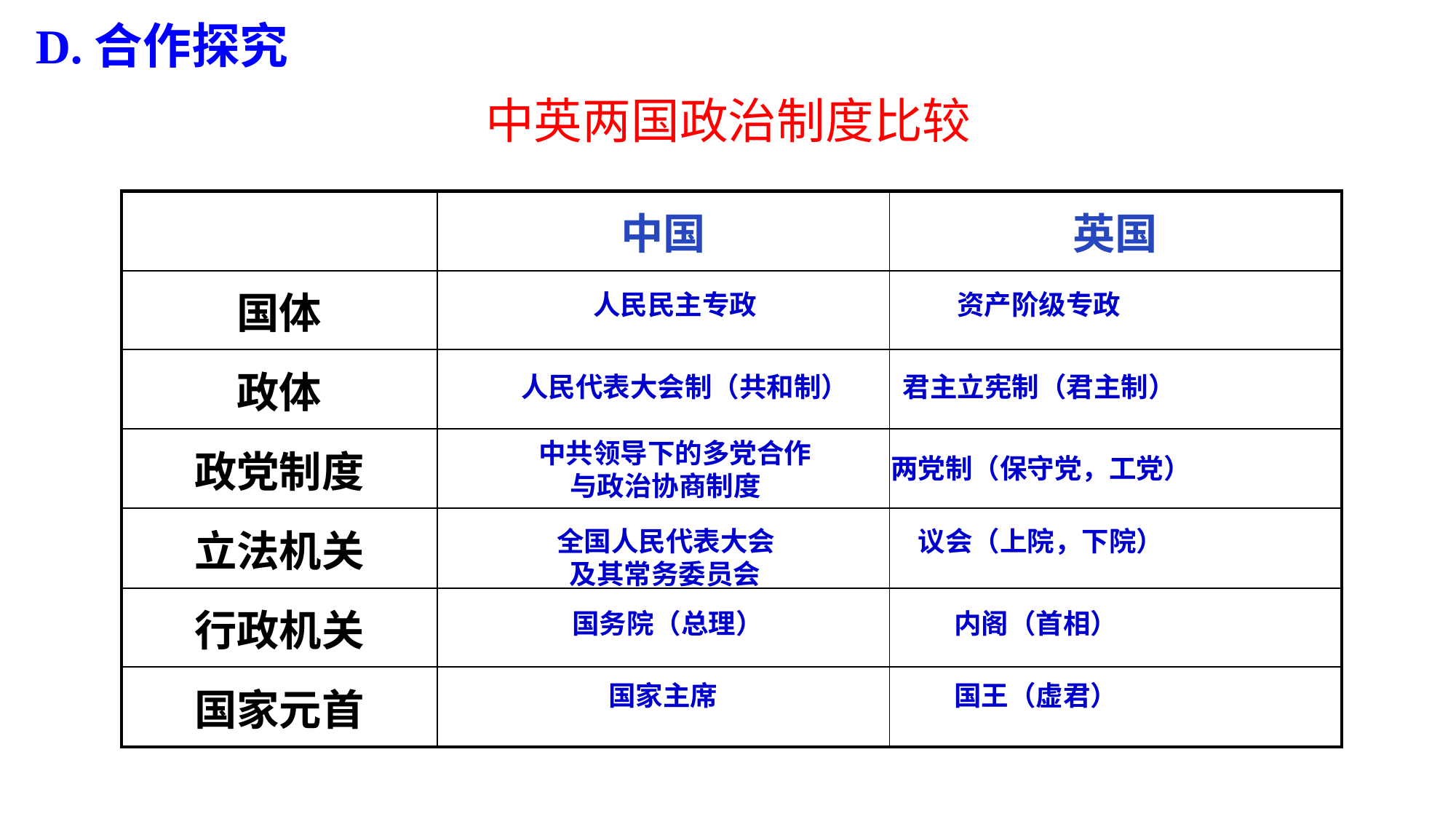

中英两国政治制度比较
D.合作探究
|  | 中国 | 英国 |
| --- | --- | --- |
| 国体 |  |  |
| 政体 |  |  |
| 政党制度 |  |  |
| 立法机关 |  |  |
| 行政机关 |  |  |
| 国家元首 |  |  |
人民民主专政
资产阶级专政
人民代表大会制（共和制）
君主立宪制（君主制）
中共领导下的多党合作
    与政治协商制度
两党制（保守党，工党）
全国人民代表大会
 及其常务委员会
议会（上院，下院）
国务院（总理）
内阁（首相）
国家主席
国王（虚君）